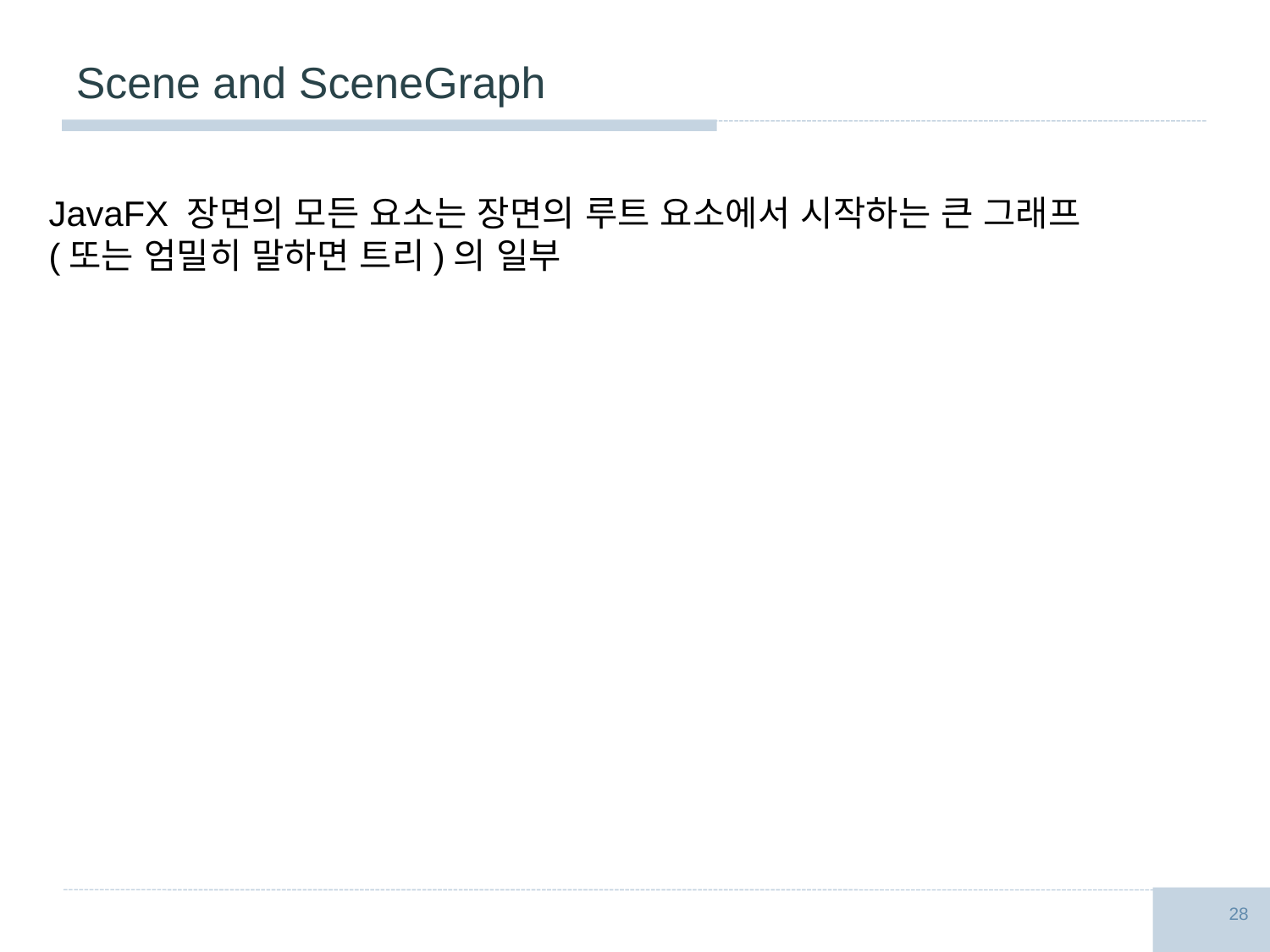

# Scene and SceneGraph
JavaFX 장면의 모든 요소는 장면의 루트 요소에서 시작하는 큰 그래프
(또는 엄밀히 말하면 트리)의 일부